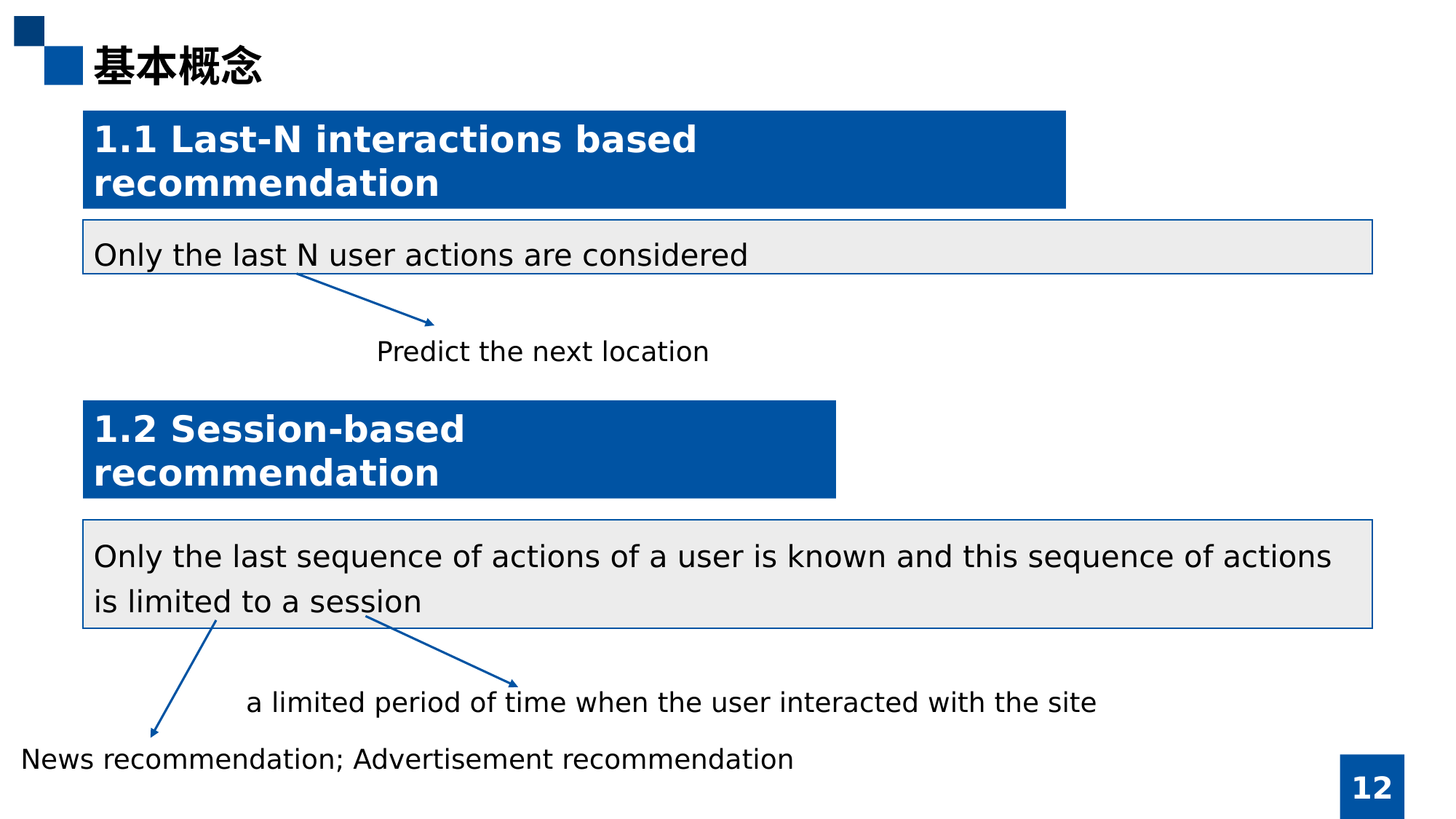

基本概念
1.1 Last-N interactions based recommendation

Only the last N user actions are considered
Predict the next location
1.2 Session-based recommendation

Only the last sequence of actions of a user is known and this sequence of actions is limited to a session
a limited period of time when the user interacted with the site
News recommendation; Advertisement recommendation
12